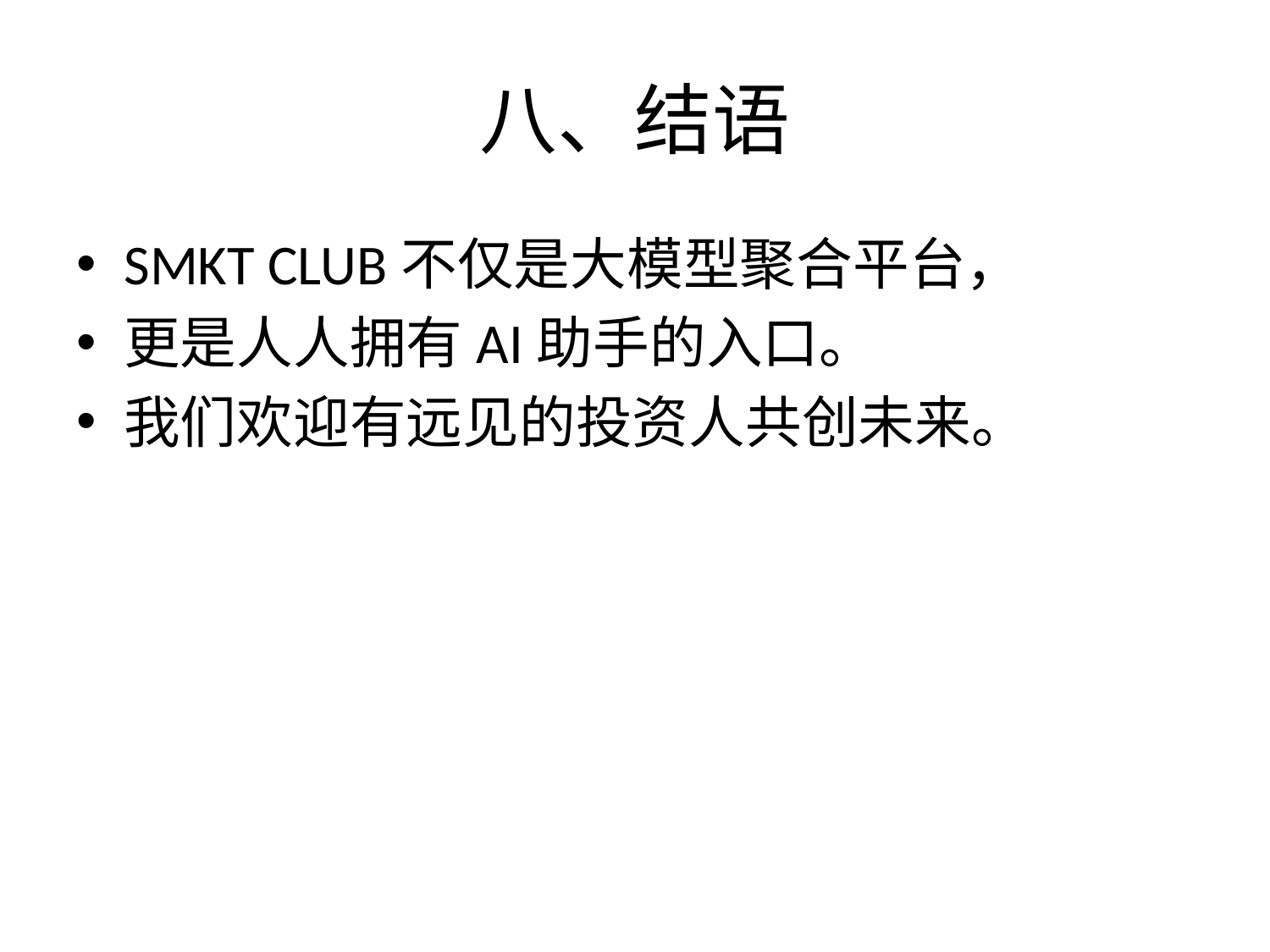

# 八、结语
SMKT CLUB不仅是大模型聚合平台，
更是人人拥有AI助手的入口。
我们欢迎有远见的投资人共创未来。